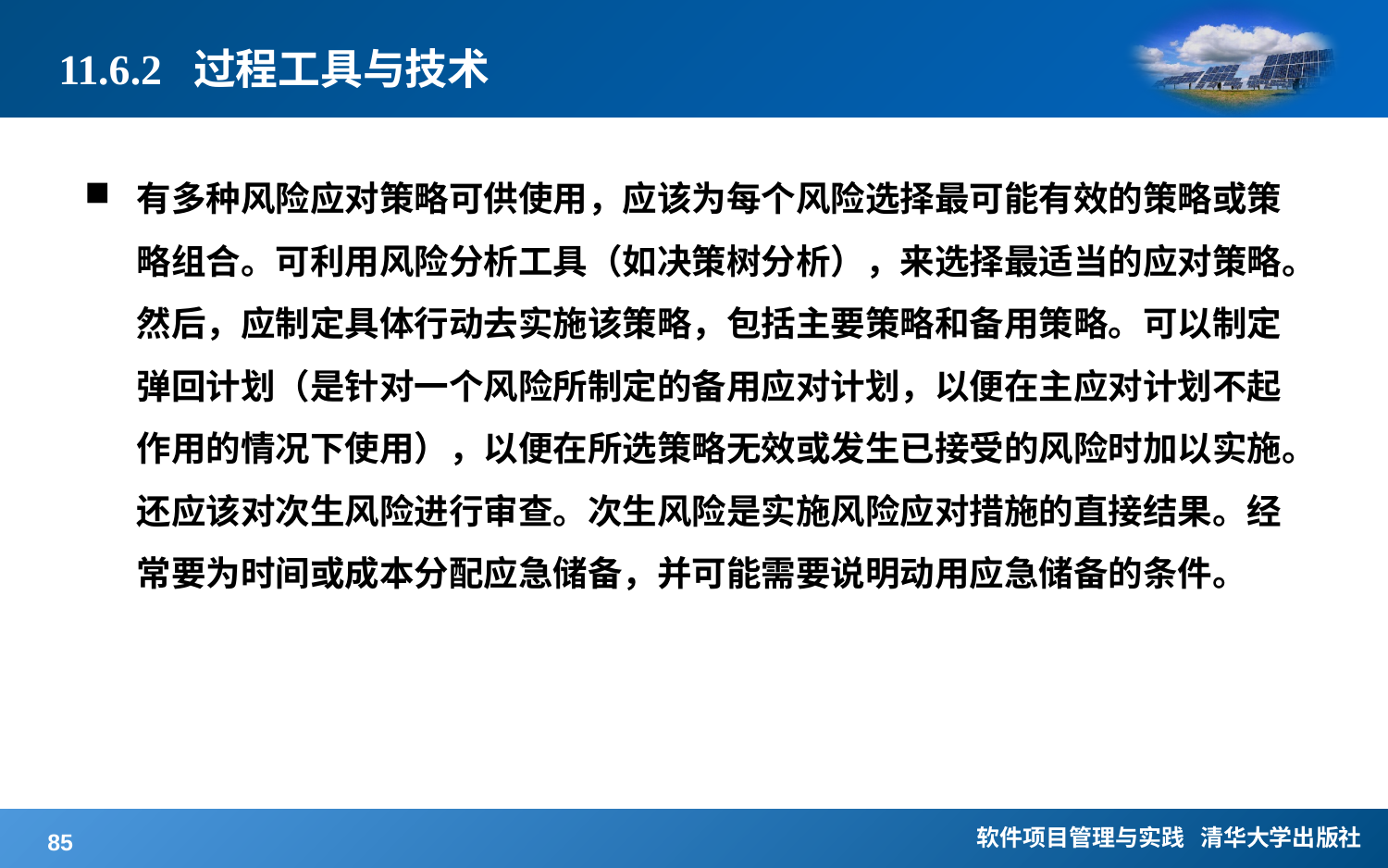

# 11.6.2  过程工具与技术
有多种风险应对策略可供使用，应该为每个风险选择最可能有效的策略或策略组合。可利用风险分析工具（如决策树分析），来选择最适当的应对策略。然后，应制定具体行动去实施该策略，包括主要策略和备用策略。可以制定弹回计划（是针对一个风险所制定的备用应对计划，以便在主应对计划不起作用的情况下使用），以便在所选策略无效或发生已接受的风险时加以实施。还应该对次生风险进行审查。次生风险是实施风险应对措施的直接结果。经常要为时间或成本分配应急储备，并可能需要说明动用应急储备的条件。